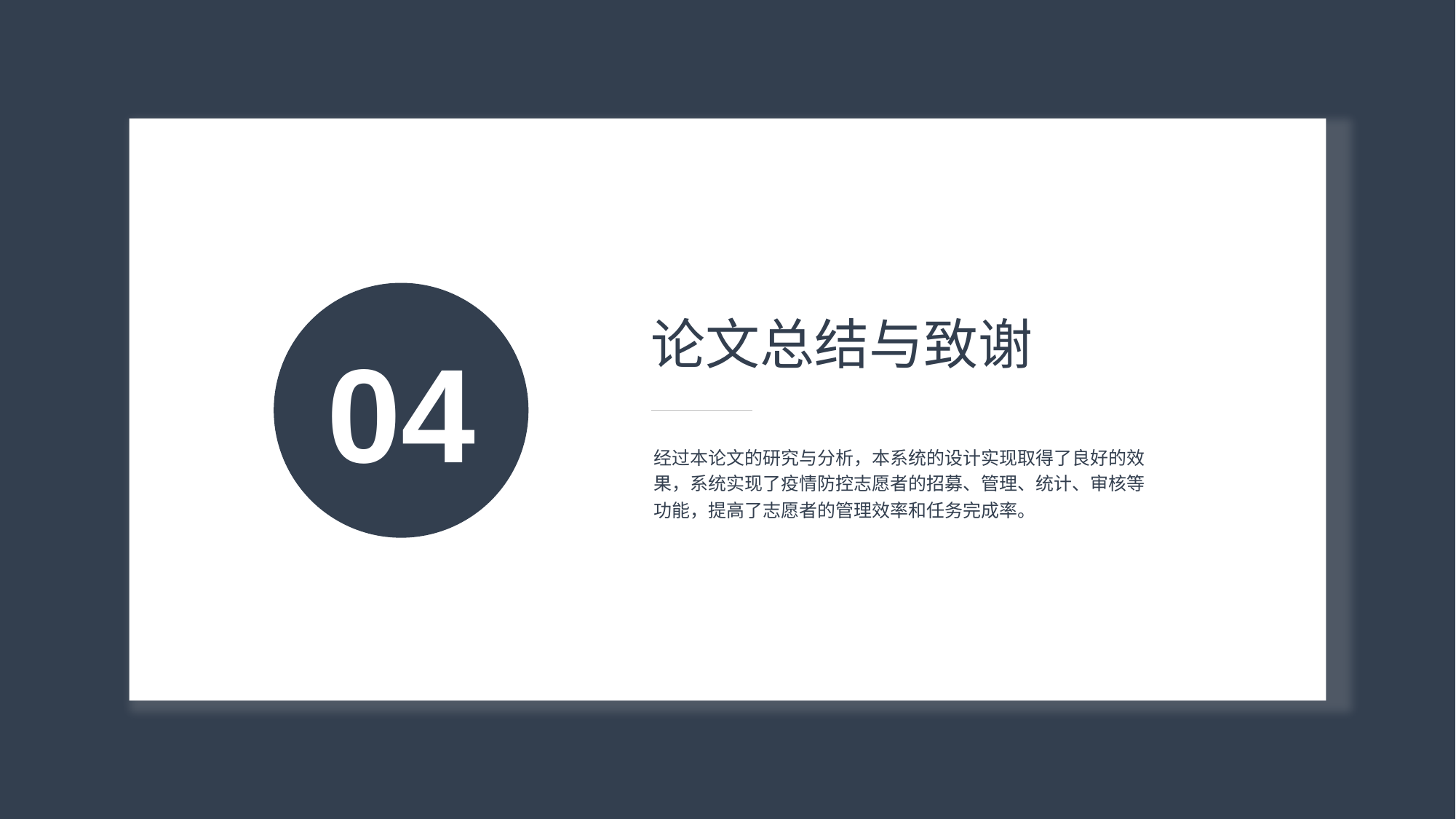

04
论文总结与致谢
经过本论文的研究与分析，本系统的设计实现取得了良好的效果，系统实现了疫情防控志愿者的招募、管理、统计、审核等功能，提高了志愿者的管理效率和任务完成率。